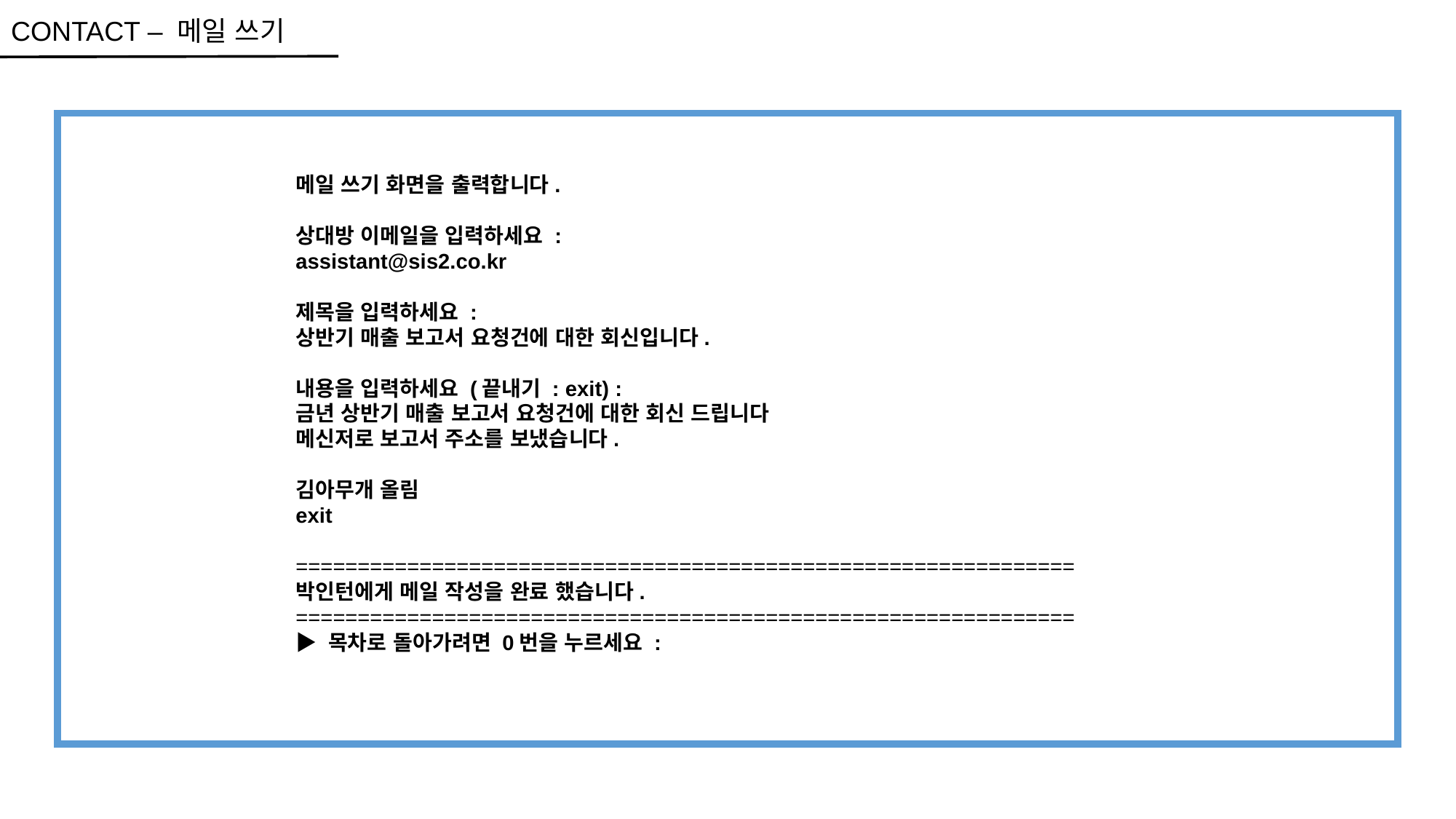

CONTACT – 메일 쓰기

메일 쓰기 화면을 출력합니다.

상대방 이메일을 입력하세요 :
assistant@sis2.co.kr

제목을 입력하세요 :
상반기 매출 보고서 요청건에 대한 회신입니다.

내용을 입력하세요 (끝내기 : exit) :
금년 상반기 매출 보고서 요청건에 대한 회신 드립니다
메신저로 보고서 주소를 보냈습니다.

김아무개 올림
exit

===============================================================
박인턴에게 메일 작성을 완료 했습니다.
===============================================================
▶ 목차로 돌아가려면 0번을 누르세요 :